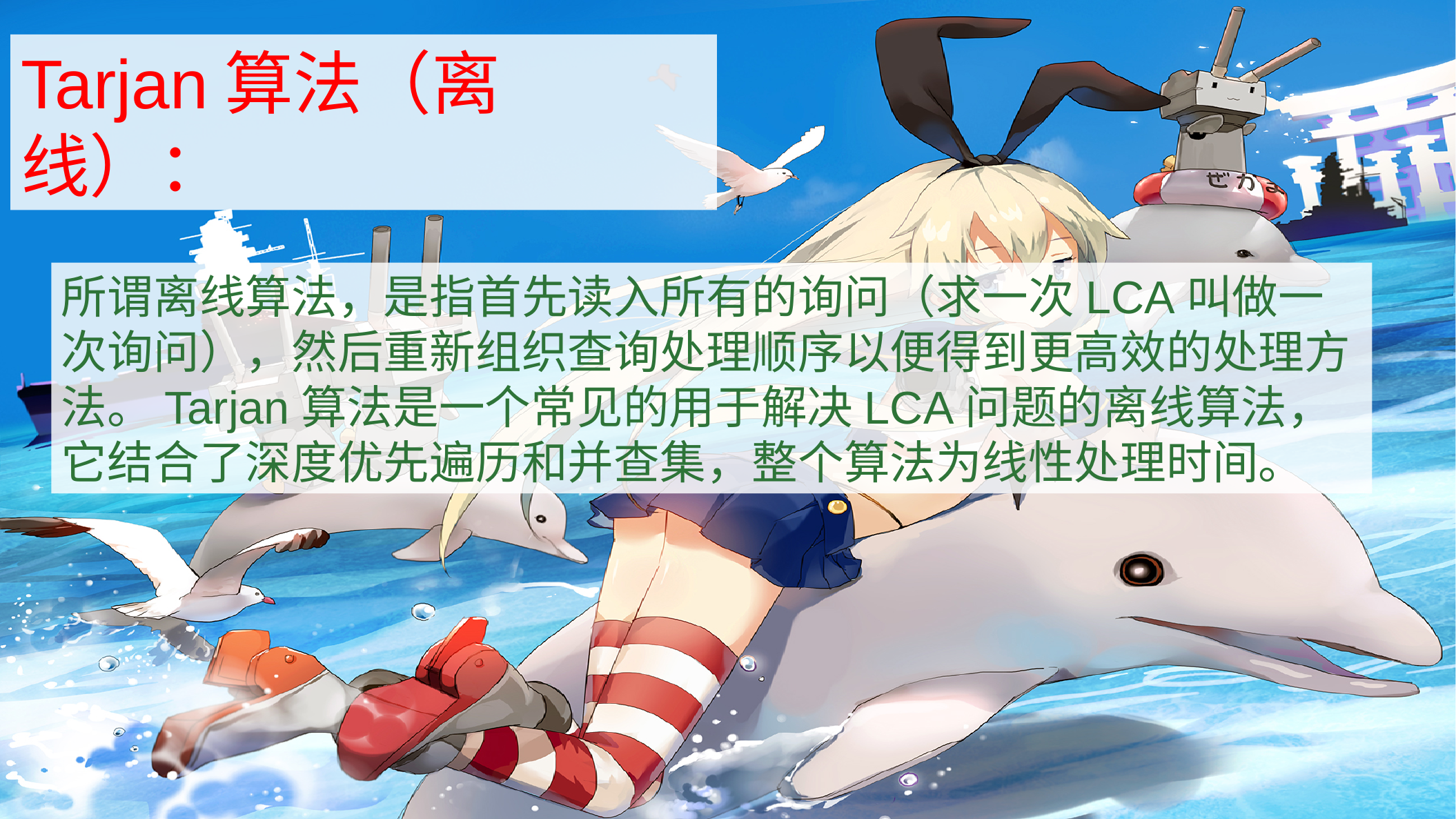

Tarjan算法（离线）：
所谓离线算法，是指首先读入所有的询问（求一次LCA叫做一次询问），然后重新组织查询处理顺序以便得到更高效的处理方法。Tarjan算法是一个常见的用于解决LCA问题的离线算法，它结合了深度优先遍历和并查集，整个算法为线性处理时间。